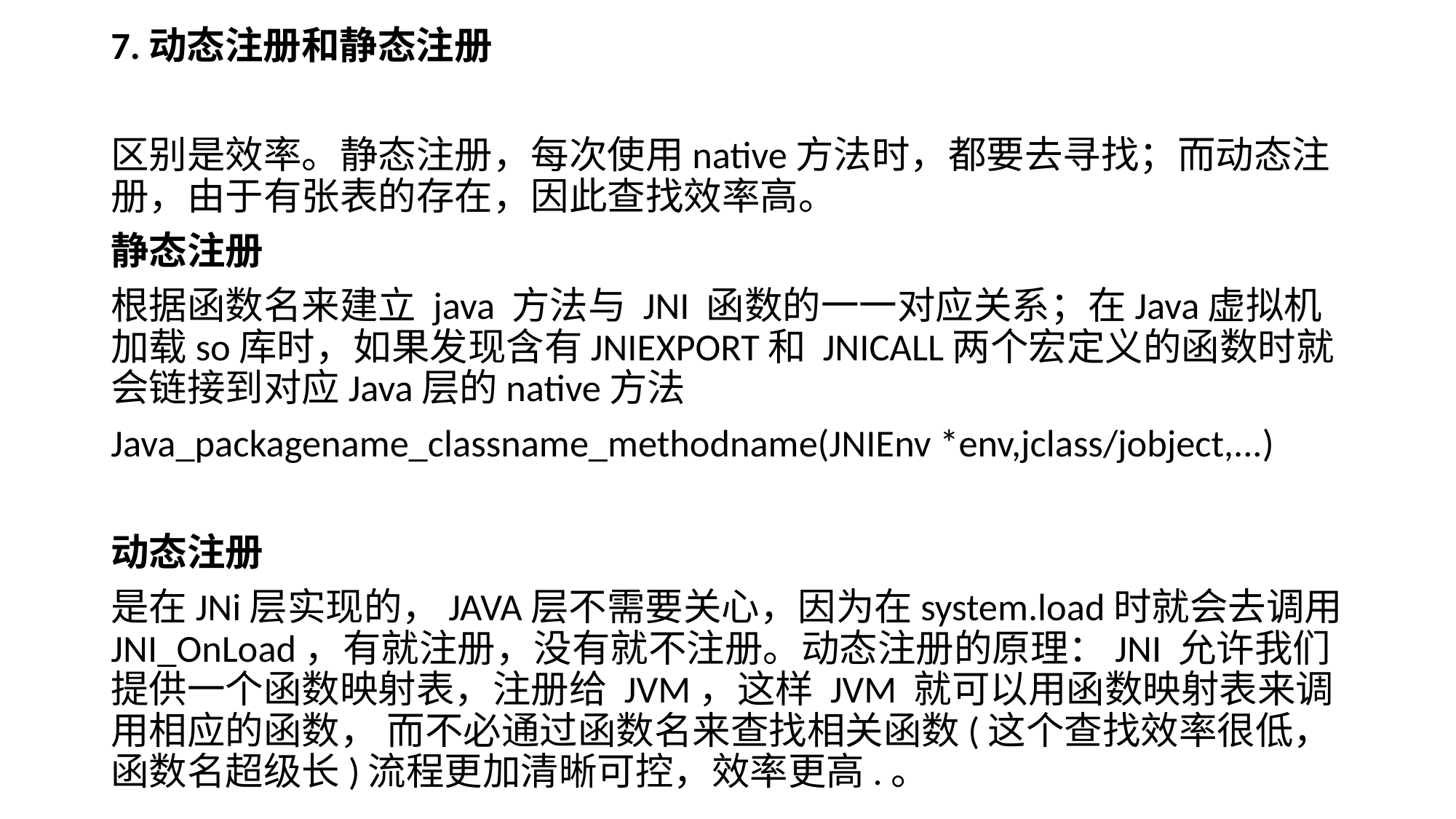

7.动态注册和静态注册

区别是效率。静态注册，每次使用native方法时，都要去寻找；而动态注册，由于有张表的存在，因此查找效率高。
静态注册
根据函数名来建立 java 方法与 JNI 函数的一一对应关系；在Java虚拟机加载so库时，如果发现含有JNIEXPORT和 JNICALL两个宏定义的函数时就会链接到对应Java层的native方法
Java_packagename_classname_methodname(JNIEnv *env,jclass/jobject,...)

动态注册
是在JNi层实现的，JAVA层不需要关心，因为在system.load时就会去调用JNI_OnLoad，有就注册，没有就不注册。动态注册的原理：JNI 允许我们提供一个函数映射表，注册给 JVM，这样 JVM 就可以用函数映射表来调用相应的函数， 而不必通过函数名来查找相关函数(这个查找效率很低，函数名超级长)流程更加清晰可控，效率更高.。